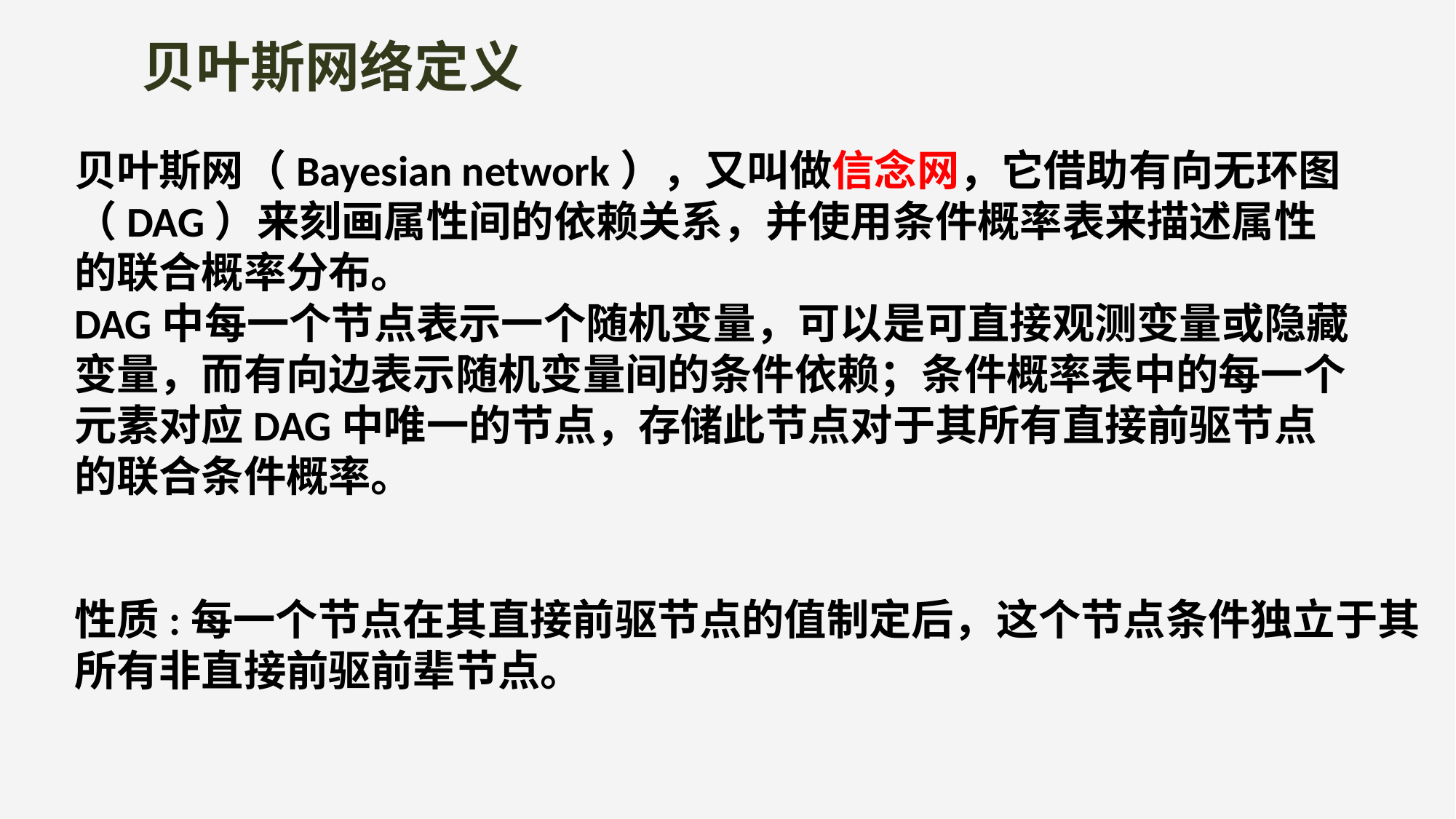

贝叶斯网络定义
贝叶斯网（Bayesian network），又叫做信念网，它借助有向无环图（DAG）来刻画属性间的依赖关系，并使用条件概率表来描述属性的联合概率分布。
DAG中每一个节点表示一个随机变量，可以是可直接观测变量或隐藏变量，而有向边表示随机变量间的条件依赖；条件概率表中的每一个元素对应DAG中唯一的节点，存储此节点对于其所有直接前驱节点的联合条件概率。

性质:每一个节点在其直接前驱节点的值制定后，这个节点条件独立于其所有非直接前驱前辈节点。